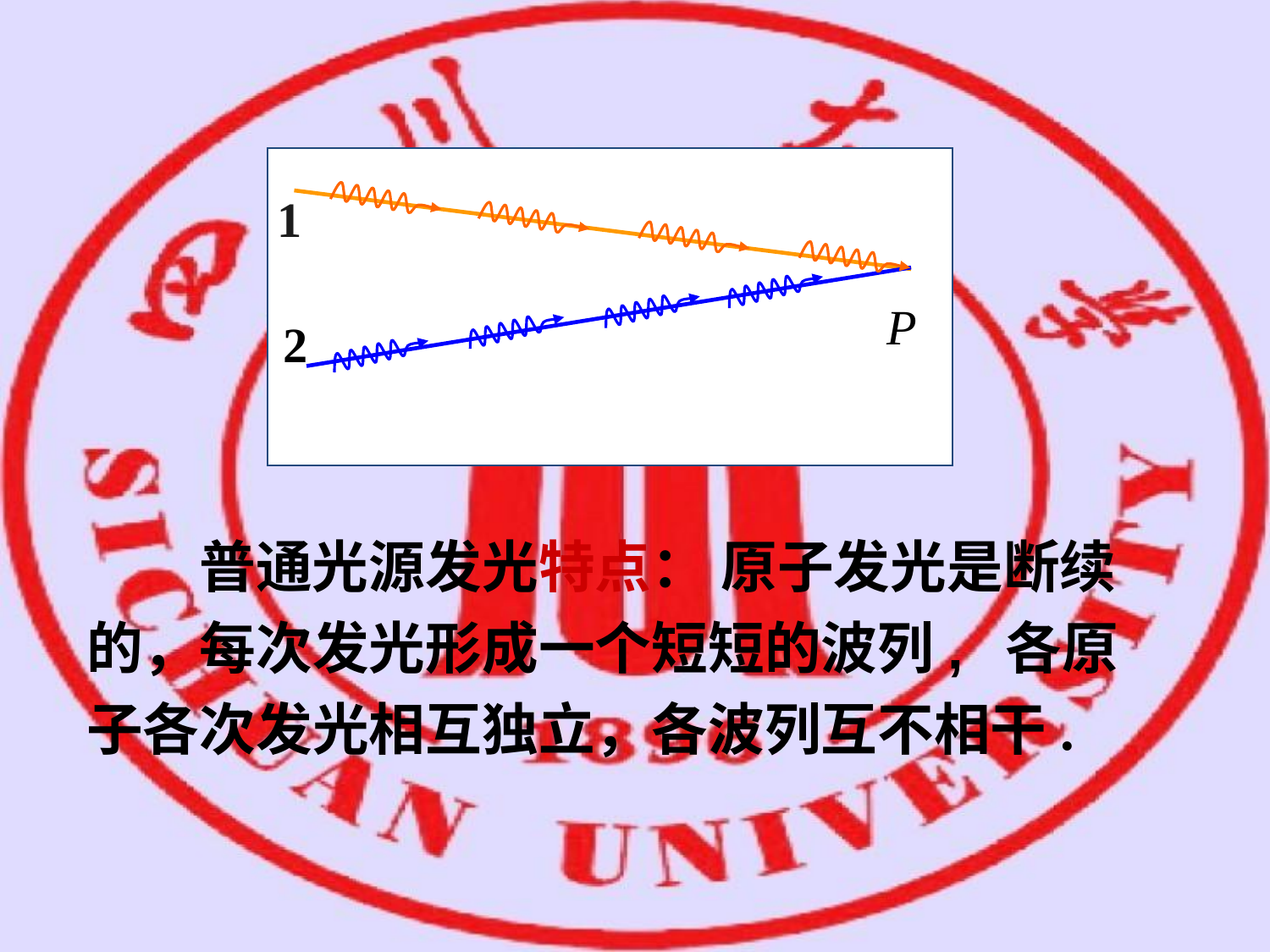

1

P

2

         普通光源发光特点： 原子发光是断续的，每次发光形成一个短短的波列,  各原子各次发光相互独立，各波列互不相干.
8